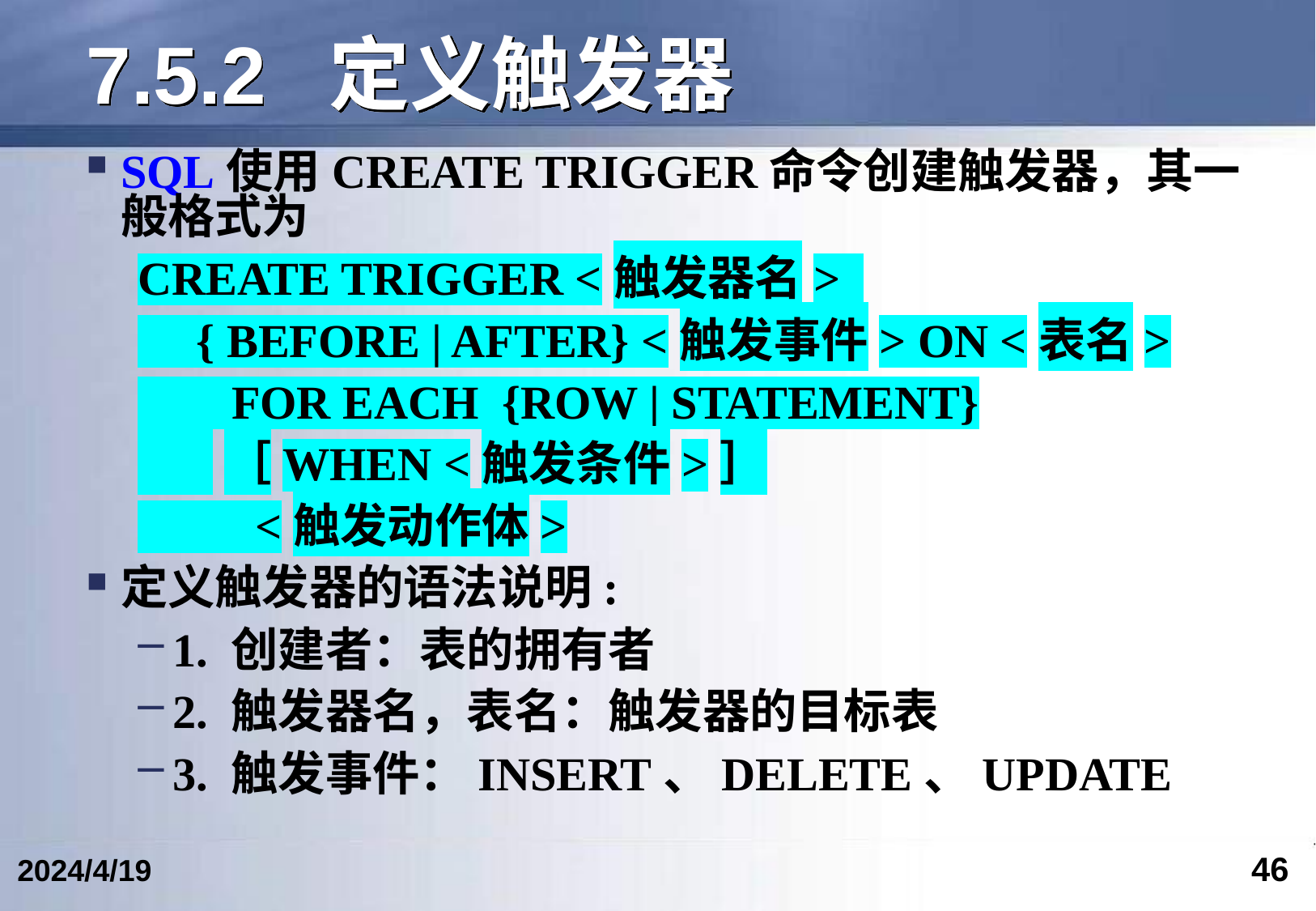

# 7.5.2	定义触发器
SQL使用CREATE TRIGGER命令创建触发器，其一般格式为
CREATE TRIGGER <触发器名>
     { BEFORE | AFTER} <触发事件> ON <表名>
        FOR EACH  {ROW | STATEMENT}
       ［WHEN <触发条件>］
          <触发动作体>
定义触发器的语法说明:
1. 创建者：表的拥有者
2. 触发器名，表名：触发器的目标表
3. 触发事件：INSERT、DELETE、UPDATE
46
2024/4/19